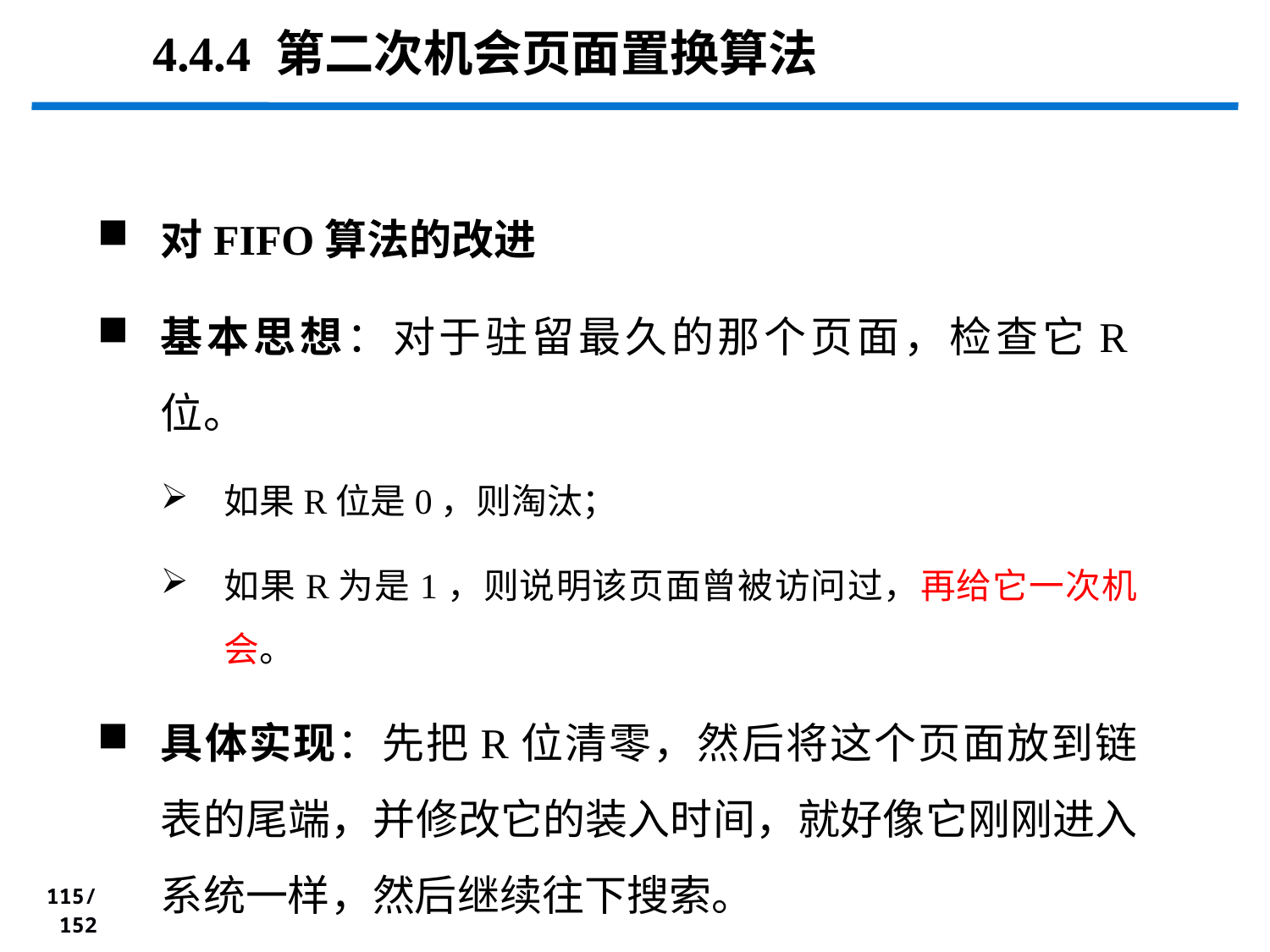

4.4.4 第二次机会页面置换算法
对FIFO算法的改进
基本思想：对于驻留最久的那个页面，检查它R位。
如果R位是0，则淘汰；
如果R为是1，则说明该页面曾被访问过，再给它一次机会。
具体实现：先把R位清零，然后将这个页面放到链表的尾端，并修改它的装入时间，就好像它刚刚进入系统一样，然后继续往下搜索。